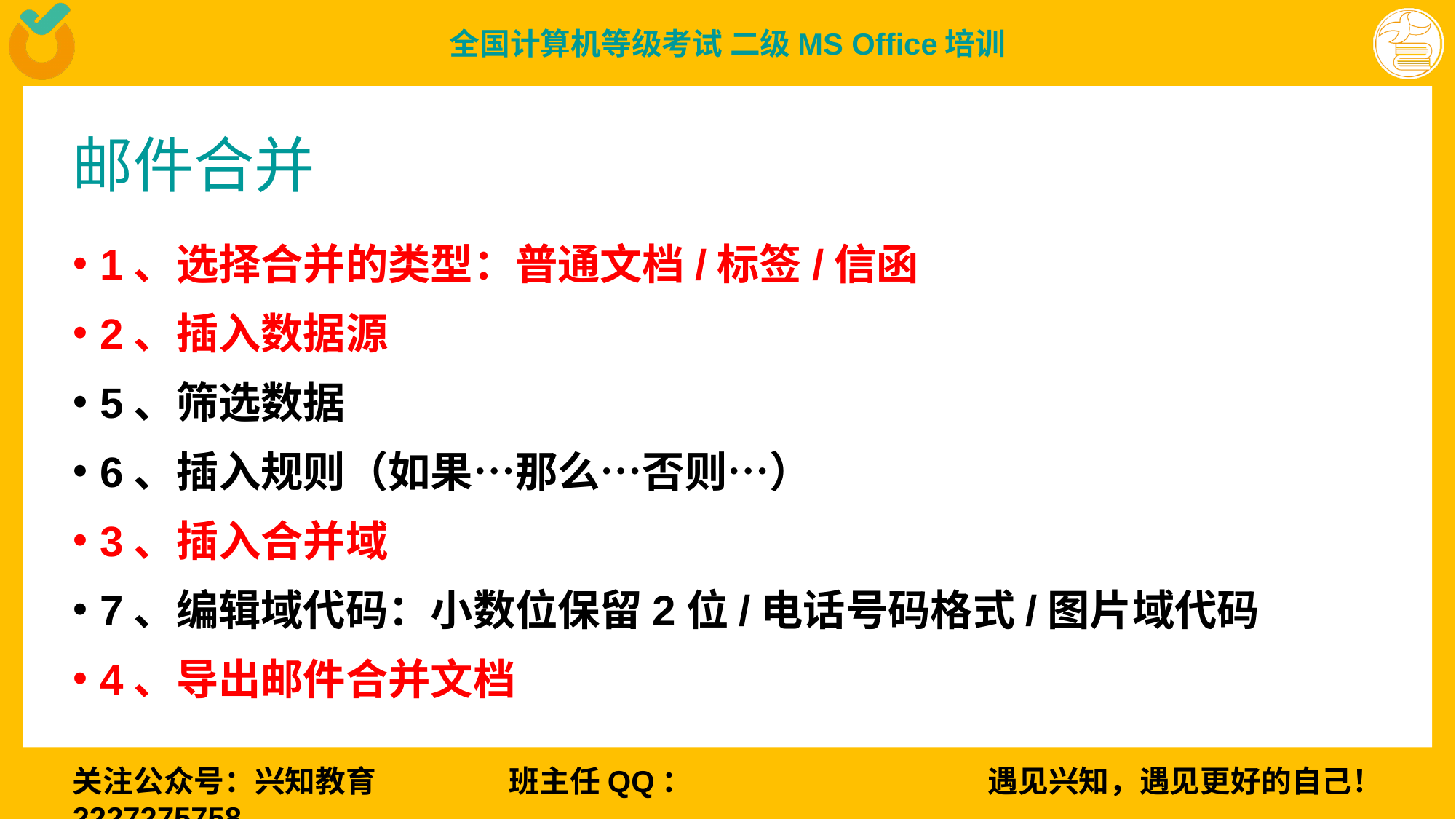

# 邮件合并
1、选择合并的类型：普通文档/标签/信函
2、插入数据源
5、筛选数据
6、插入规则（如果…那么…否则…）
3、插入合并域
7、编辑域代码：小数位保留2位/电话号码格式/图片域代码
4、导出邮件合并文档